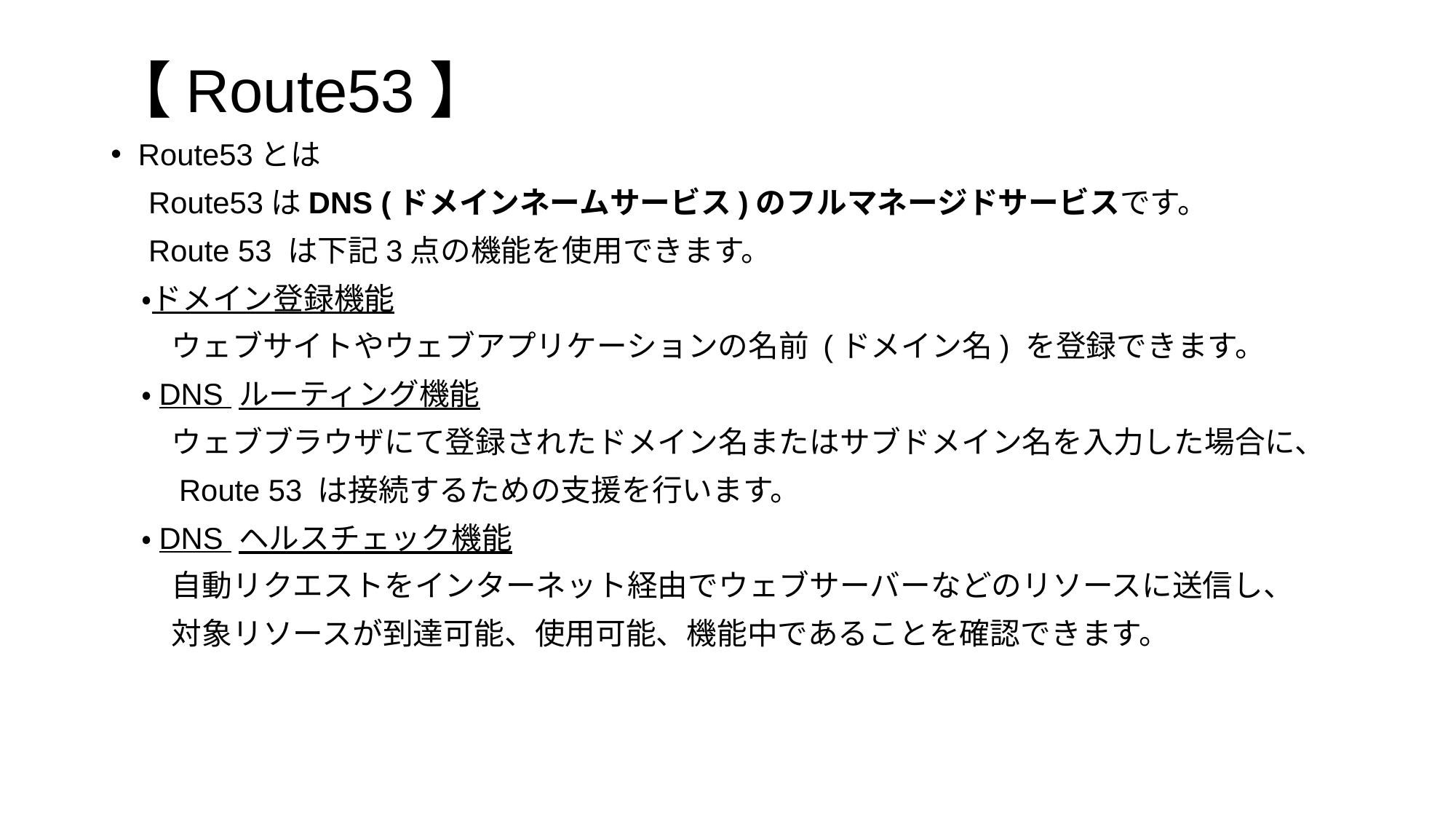

# 【Route53】
Route53とは
　Route53はDNS (ドメインネームサービス)のフルマネージドサービスです。
　Route 53 は下記3点の機能を使用できます。
　・ドメイン登録機能
　　ウェブサイトやウェブアプリケーションの名前 (ドメイン名) を登録できます。
　・DNS ルーティング機能
　　ウェブブラウザにて登録されたドメイン名またはサブドメイン名を入力した場合に、
　　Route 53 は接続するための支援を行います。
　・DNS ヘルスチェック機能
　　自動リクエストをインターネット経由でウェブサーバーなどのリソースに送信し、
　　対象リソースが到達可能、使用可能、機能中であることを確認できます。